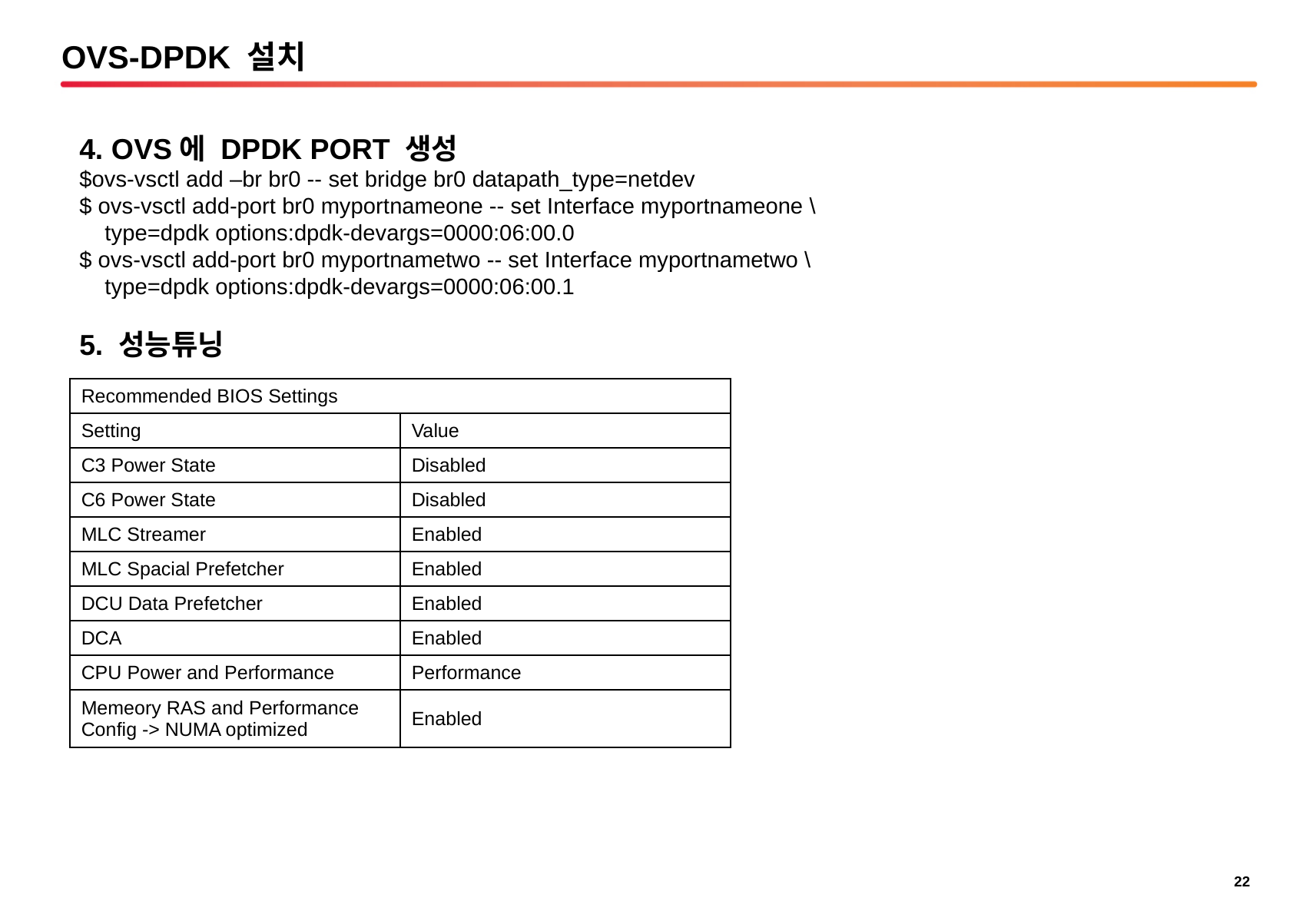

# OVS-DPDK 설치
4. OVS에 DPDK PORT 생성
$ovs-vsctl add –br br0 -- set bridge br0 datapath_type=netdev
$ ovs-vsctl add-port br0 myportnameone -- set Interface myportnameone \
    type=dpdk options:dpdk-devargs=0000:06:00.0
$ ovs-vsctl add-port br0 myportnametwo -- set Interface myportnametwo \
    type=dpdk options:dpdk-devargs=0000:06:00.1

5. 성능튜닝

| Recommended BIOS Settings |  |
| --- | --- |
| Setting | Value |
| C3 Power State | Disabled |
| C6 Power State | Disabled |
| MLC Streamer | Enabled |
| MLC Spacial Prefetcher | Enabled |
| DCU Data Prefetcher | Enabled |
| DCA | Enabled |
| CPU Power and Performance | Performance |
| Memeory RAS and Performance Config -> NUMA optimized | Enabled |